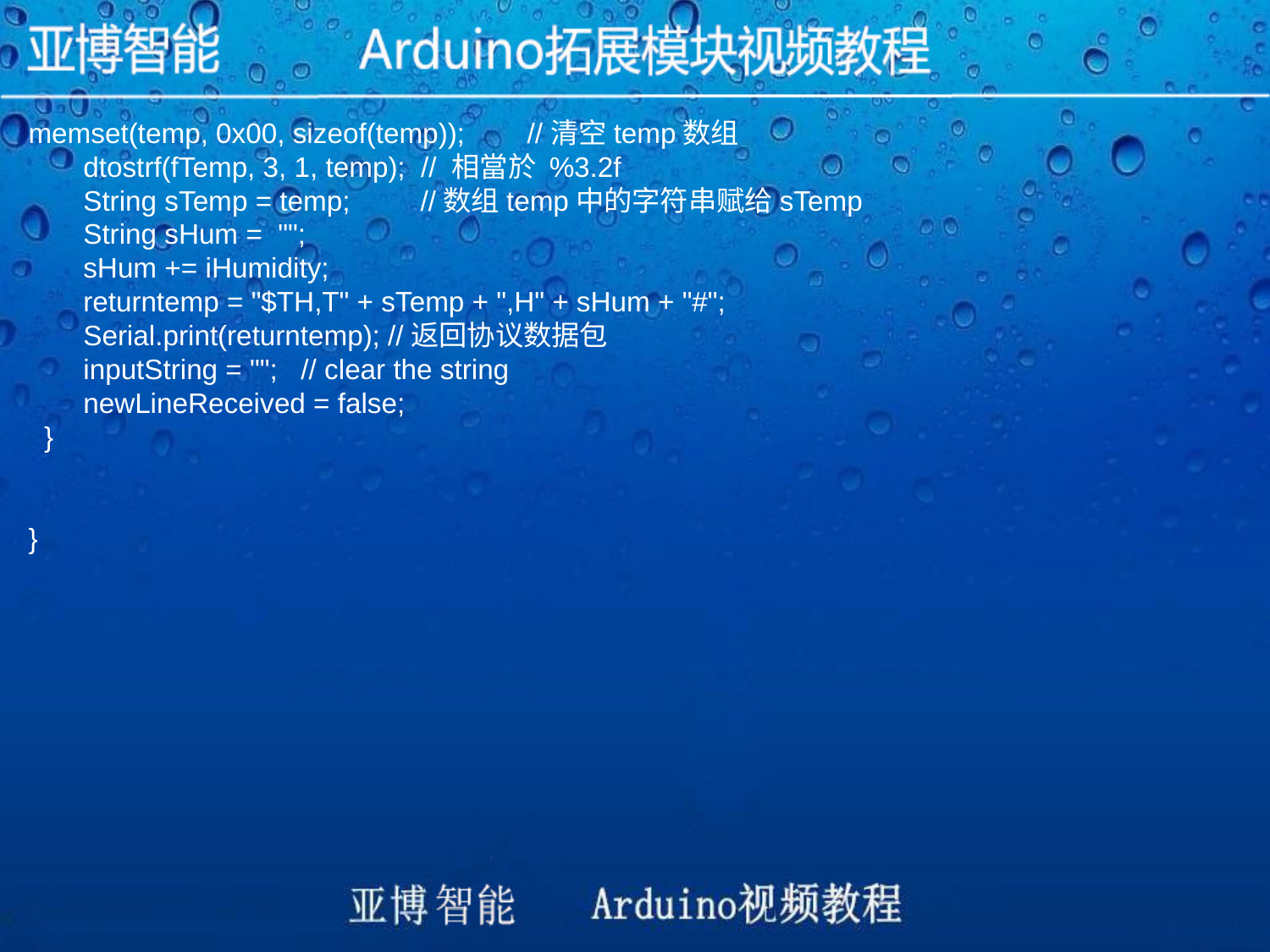

memset(temp, 0x00, sizeof(temp));        //清空temp数组
       dtostrf(fTemp, 3, 1, temp);  // 相當於 %3.2f
       String sTemp = temp;         //数组temp中的字符串赋给sTemp
       String sHum =  "";
       sHum += iHumidity;
       returntemp = "$TH,T" + sTemp + ",H" + sHum + "#";
       Serial.print(returntemp); //返回协议数据包
       inputString = "";   // clear the string
       newLineReceived = false;
  }

}